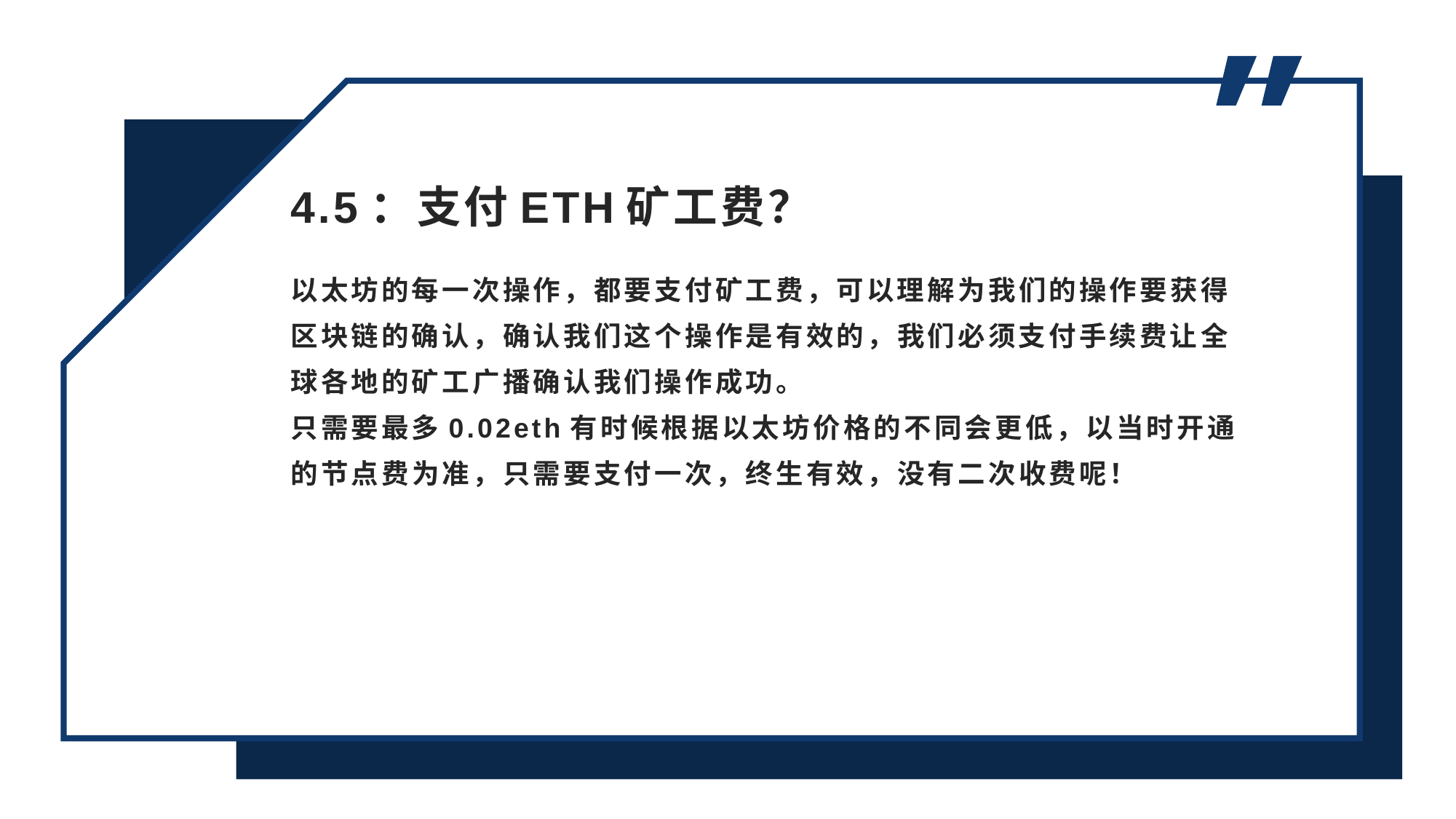

4.5：支付ETH矿工费？

以太坊的每一次操作，都要支付矿工费，可以理解为我们的操作要获得区块链的确认，确认我们这个操作是有效的，我们必须支付手续费让全球各地的矿工广播确认我们操作成功。
只需要最多0.02eth有时候根据以太坊价格的不同会更低，以当时开通的节点费为准，只需要支付一次，终生有效，没有二次收费呢！